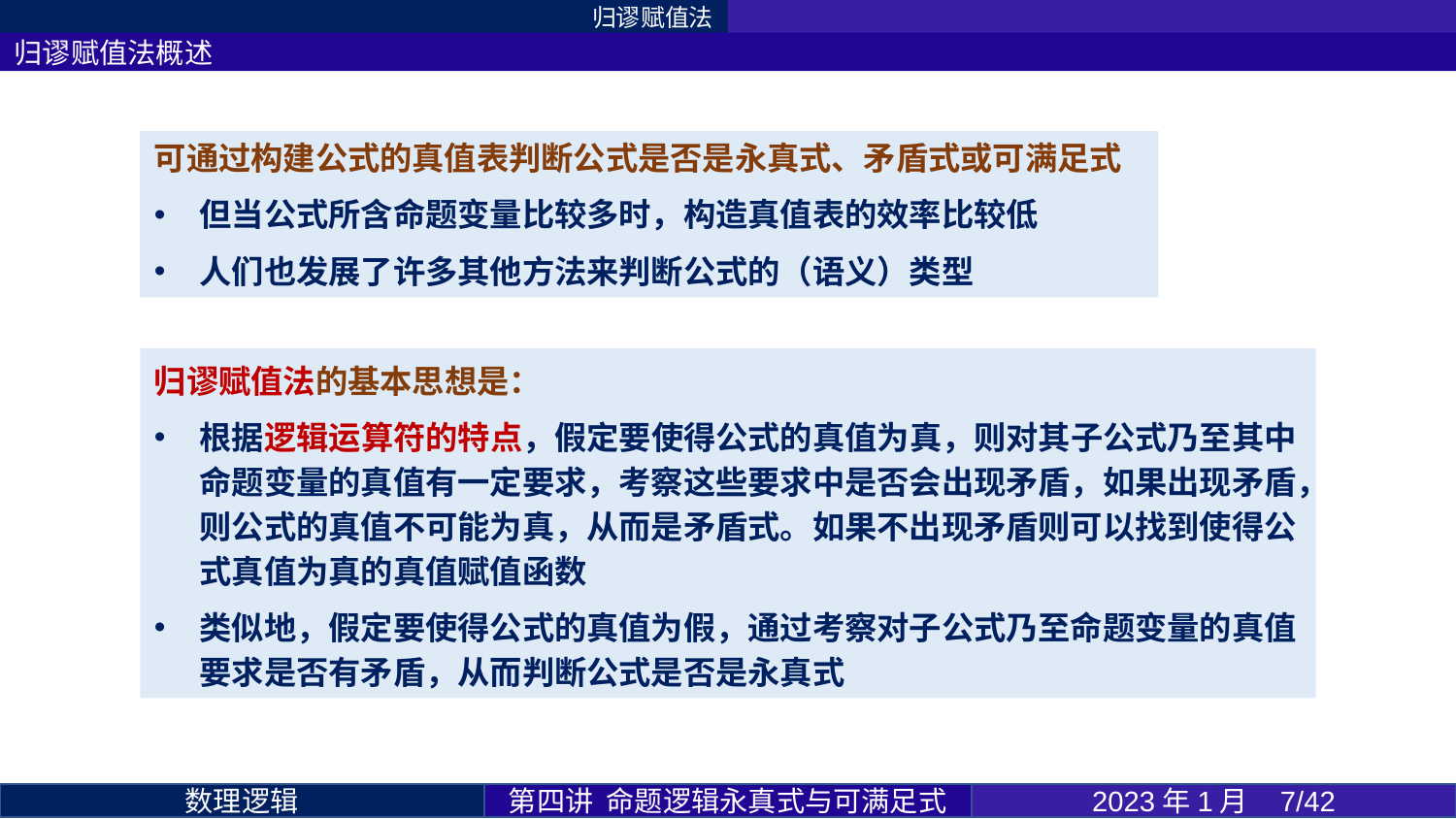

归谬赋值法
归谬赋值法概述
可通过构建公式的真值表判断公式是否是永真式、矛盾式或可满足式
但当公式所含命题变量比较多时，构造真值表的效率比较低
人们也发展了许多其他方法来判断公式的（语义）类型
归谬赋值法的基本思想是：
根据逻辑运算符的特点，假定要使得公式的真值为真，则对其子公式乃至其中命题变量的真值有一定要求，考察这些要求中是否会出现矛盾，如果出现矛盾，则公式的真值不可能为真，从而是矛盾式。如果不出现矛盾则可以找到使得公式真值为真的真值赋值函数
类似地，假定要使得公式的真值为假，通过考察对子公式乃至命题变量的真值要求是否有矛盾，从而判断公式是否是永真式
第四讲  命题逻辑永真式与可满足式
2023年1月    7/42
数理逻辑